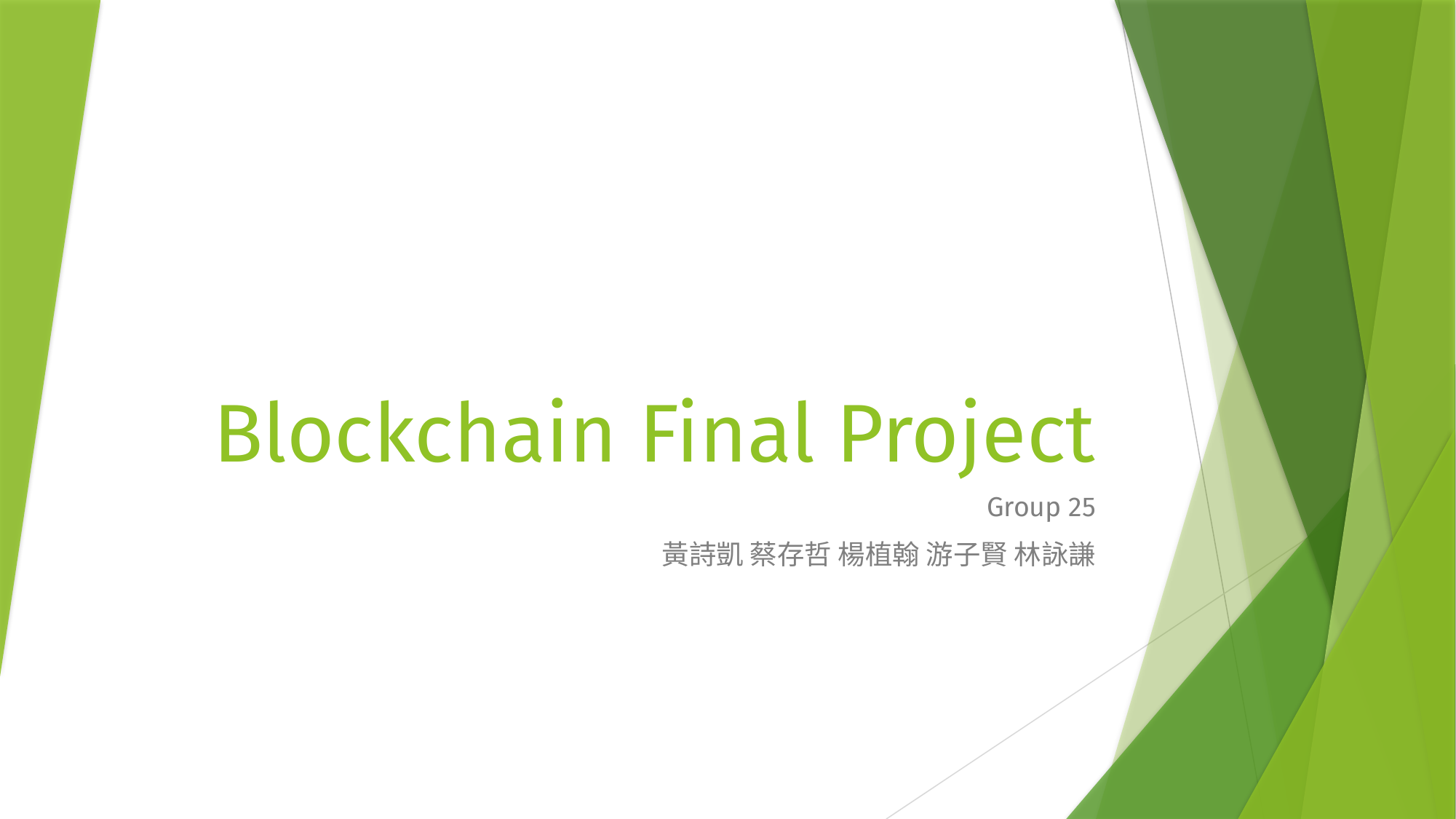

# Blockchain Final Project
Group 25
黃詩凱 蔡存哲 楊植翰 游子賢 林詠謙